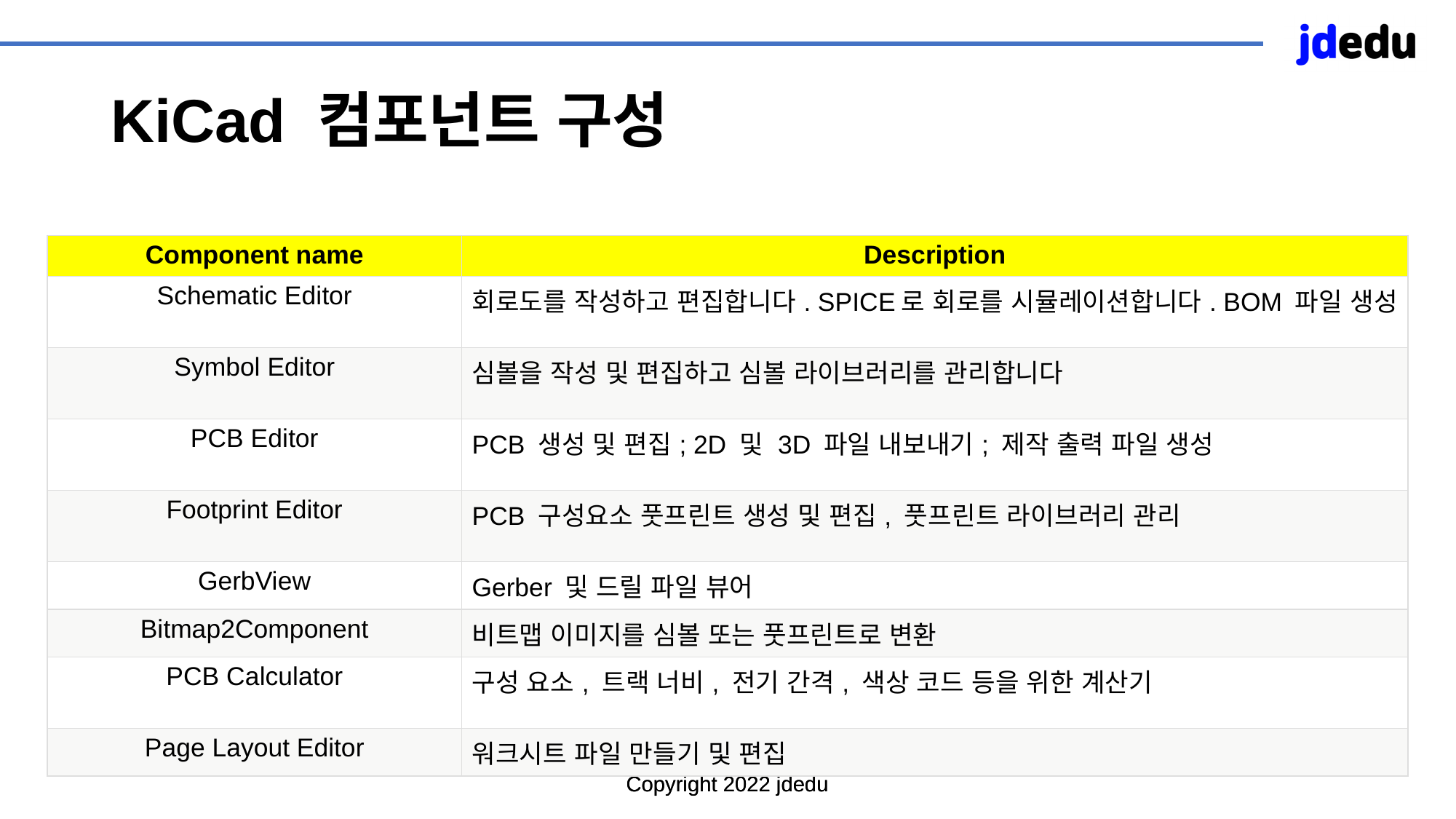

# KiCad 컴포넌트 구성
| Component name | Description |
| --- | --- |
| Schematic Editor | 회로도를 작성하고 편집합니다. SPICE로 회로를 시뮬레이션합니다. BOM 파일 생성 |
| Symbol Editor | 심볼을 작성 및 편집하고 심볼 라이브러리를 관리합니다 |
| PCB Editor | PCB 생성 및 편집; 2D 및 3D 파일 내보내기; 제작 출력 파일 생성 |
| Footprint Editor | PCB 구성요소 풋프린트 생성 및 편집, 풋프린트 라이브러리 관리 |
| GerbView | Gerber 및 드릴 파일 뷰어 |
| Bitmap2Component | 비트맵 이미지를 심볼 또는 풋프린트로 변환 |
| PCB Calculator | 구성 요소, 트랙 너비, 전기 간격, 색상 코드 등을 위한 계산기 |
| Page Layout Editor | 워크시트 파일 만들기 및 편집 |